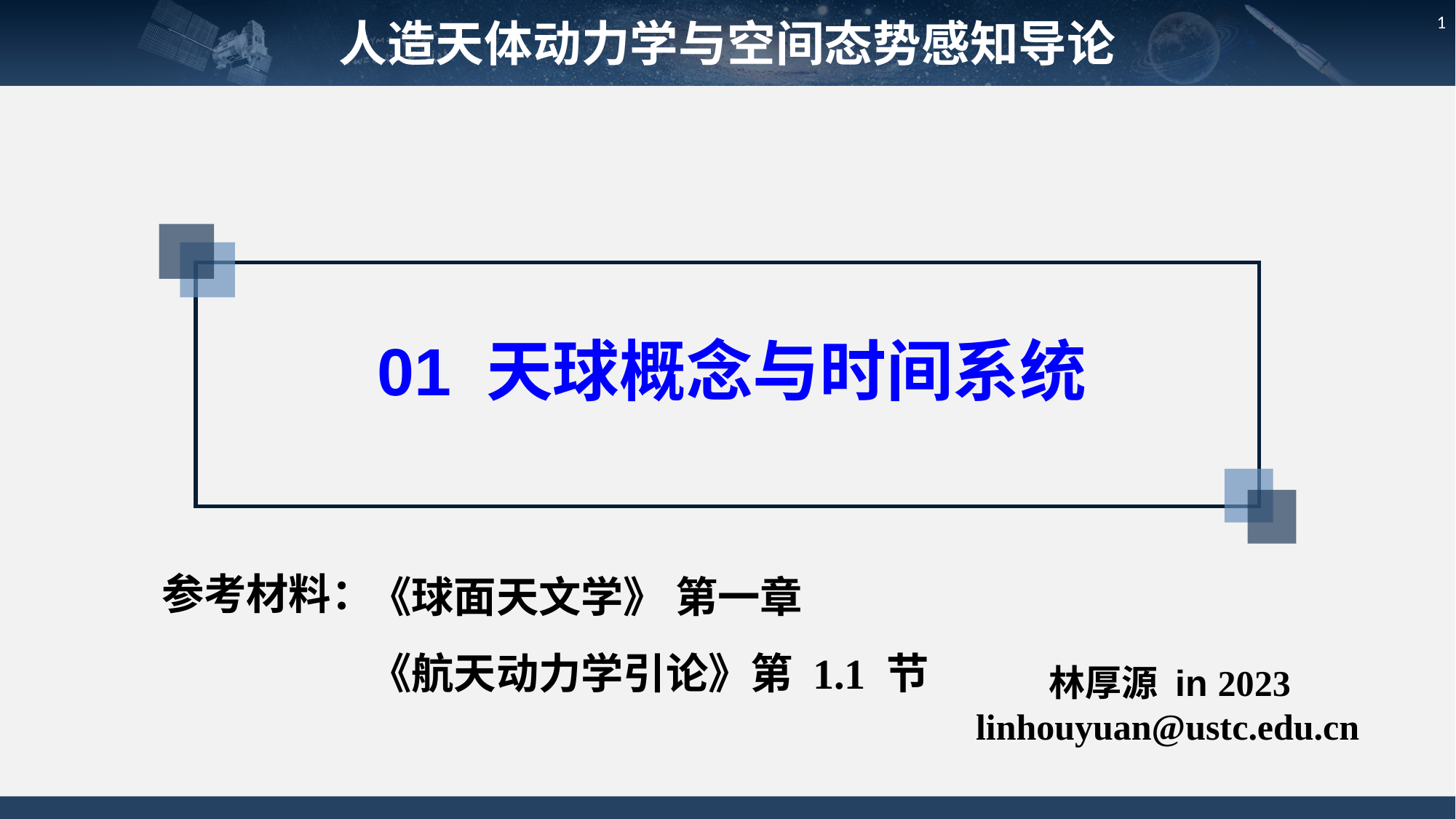

人造天体动力学与空间态势感知导论
1

01 天球概念与时间系统

参考材料：
《球面天文学》 第一章
《航天动力学引论》第 1.1 节

林厚源 in 2023
linhouyuan@ustc.edu.cn